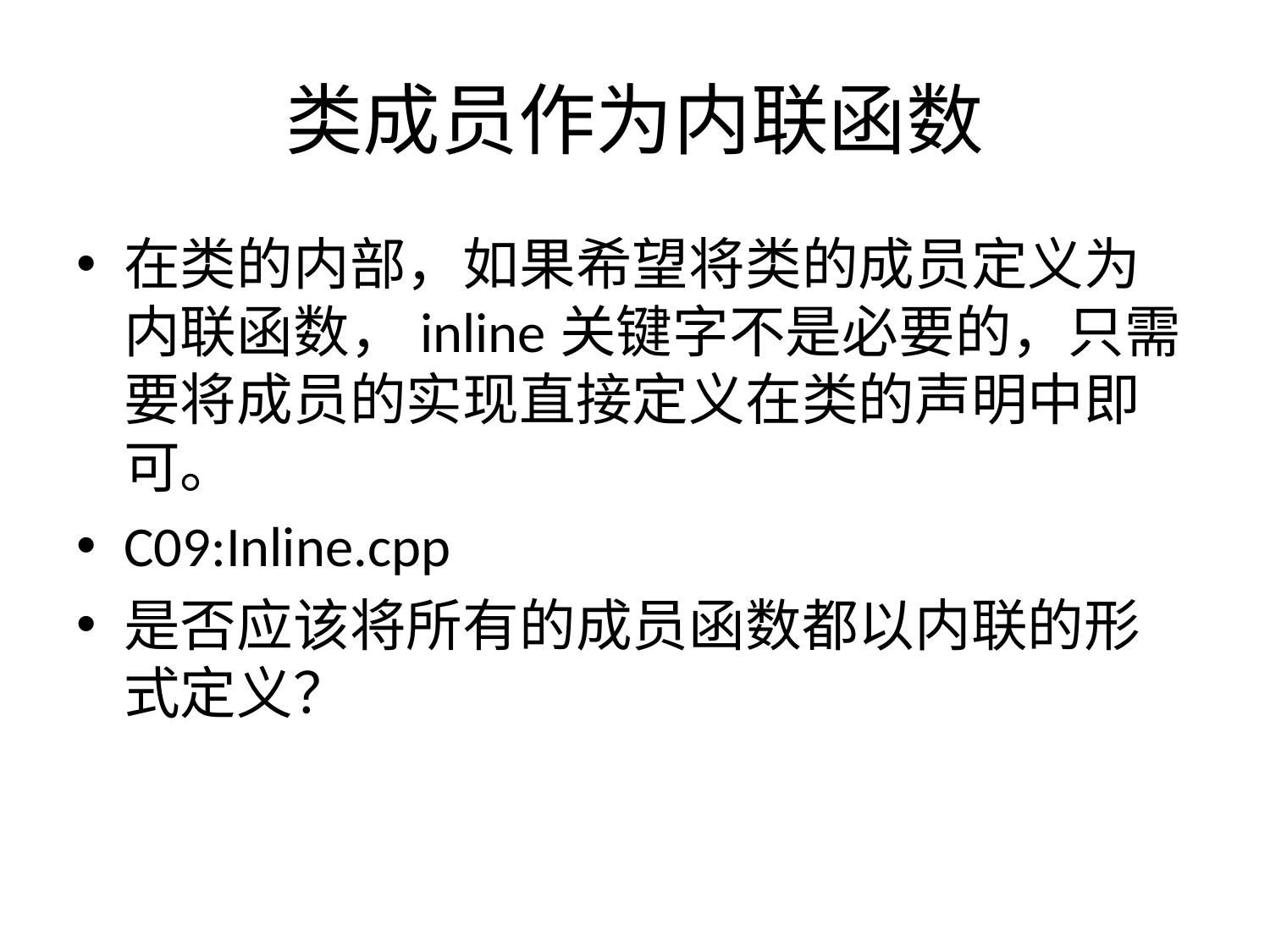

# 类成员作为内联函数
在类的内部，如果希望将类的成员定义为内联函数，inline关键字不是必要的，只需要将成员的实现直接定义在类的声明中即可。
C09:Inline.cpp
是否应该将所有的成员函数都以内联的形式定义？